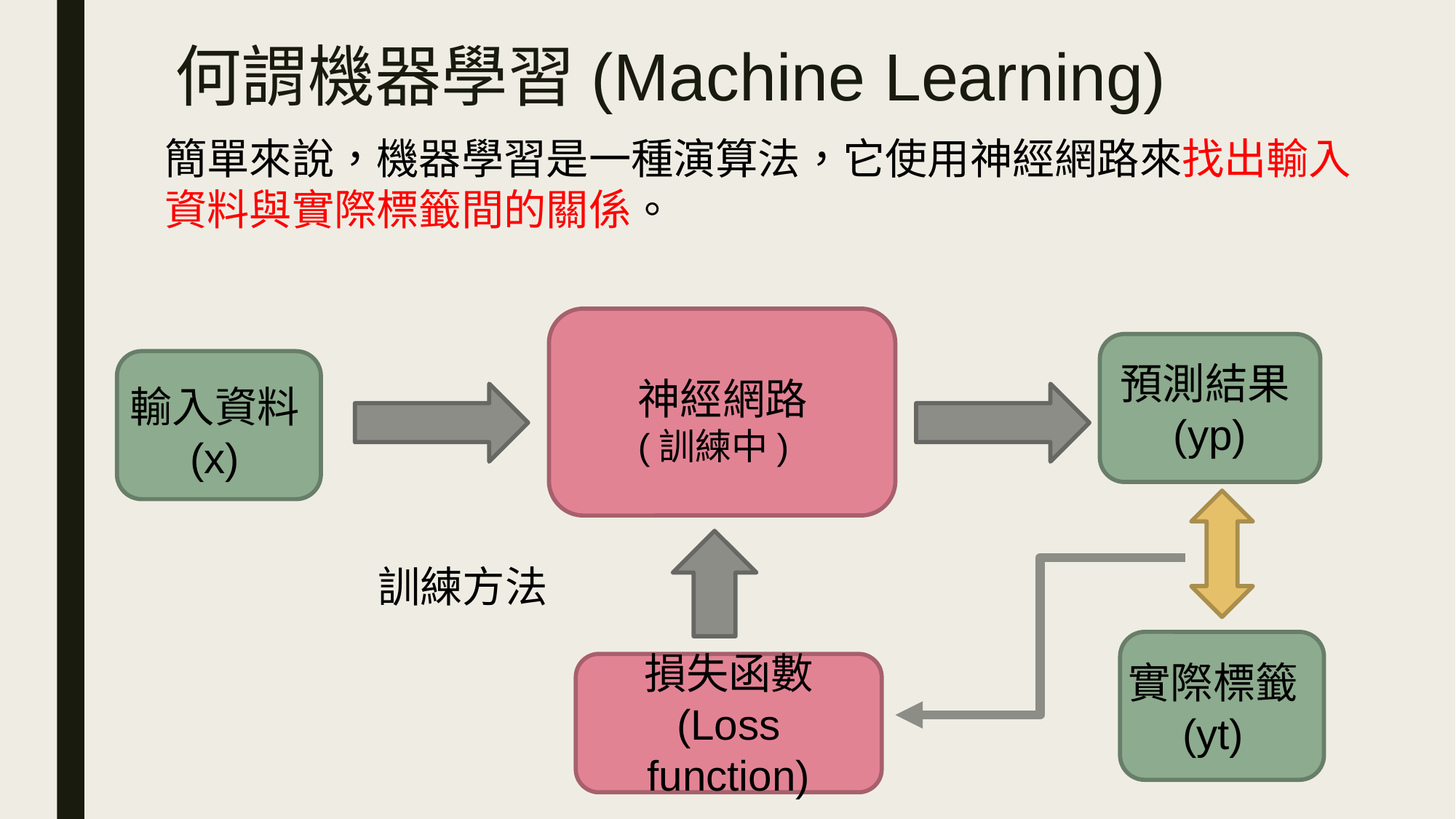

# 何謂機器學習(Machine Learning)
簡單來說，機器學習是一種演算法，它使用神經網路來找出輸入資料與實際標籤間的關係。

預測結果(yp)

神經網路
(訓練中)
輸入資料
(x)

訓練方法

實際標籤
(yt)
損失函數
(Loss function)